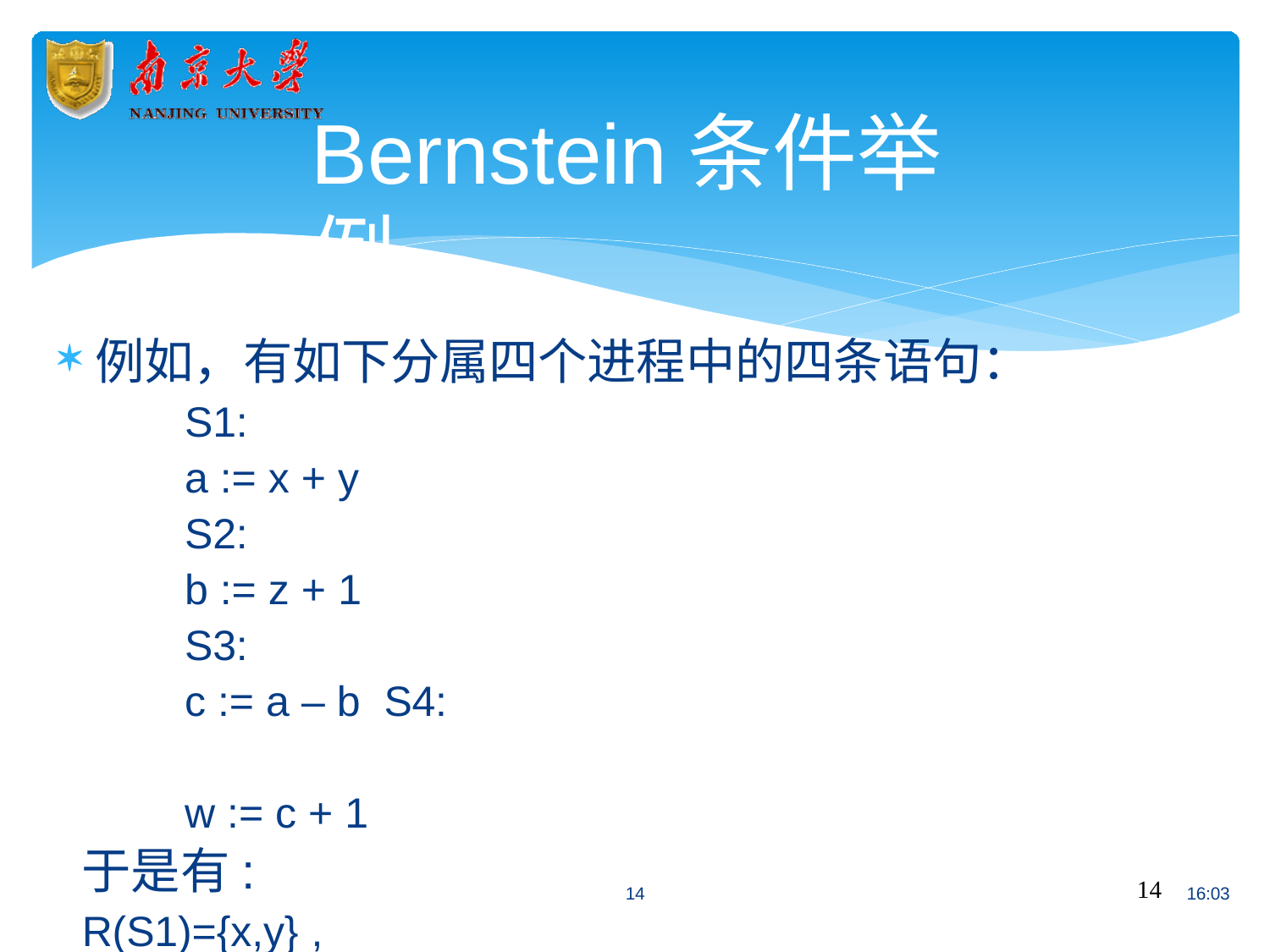

# Bernstein条件举例

例如，有如下分属四个进程中的四条语句：
S1:	a := x + y  S2:		b := z + 1
S3:	c := a – b  S4:	w := c + 1
于是有: R(S1)={x,y} , R(S2)={z}, R(S3)={a,b}, R(S4)={c}；
W(S1)={a},	W(S2)={b} ,	W(S3)={c} ,	W(S4)={w}
S1和S2可并发执行，满足Bernstein条件
其他语句并发执行可能会产生与时间有关的错误
14
14
16:03